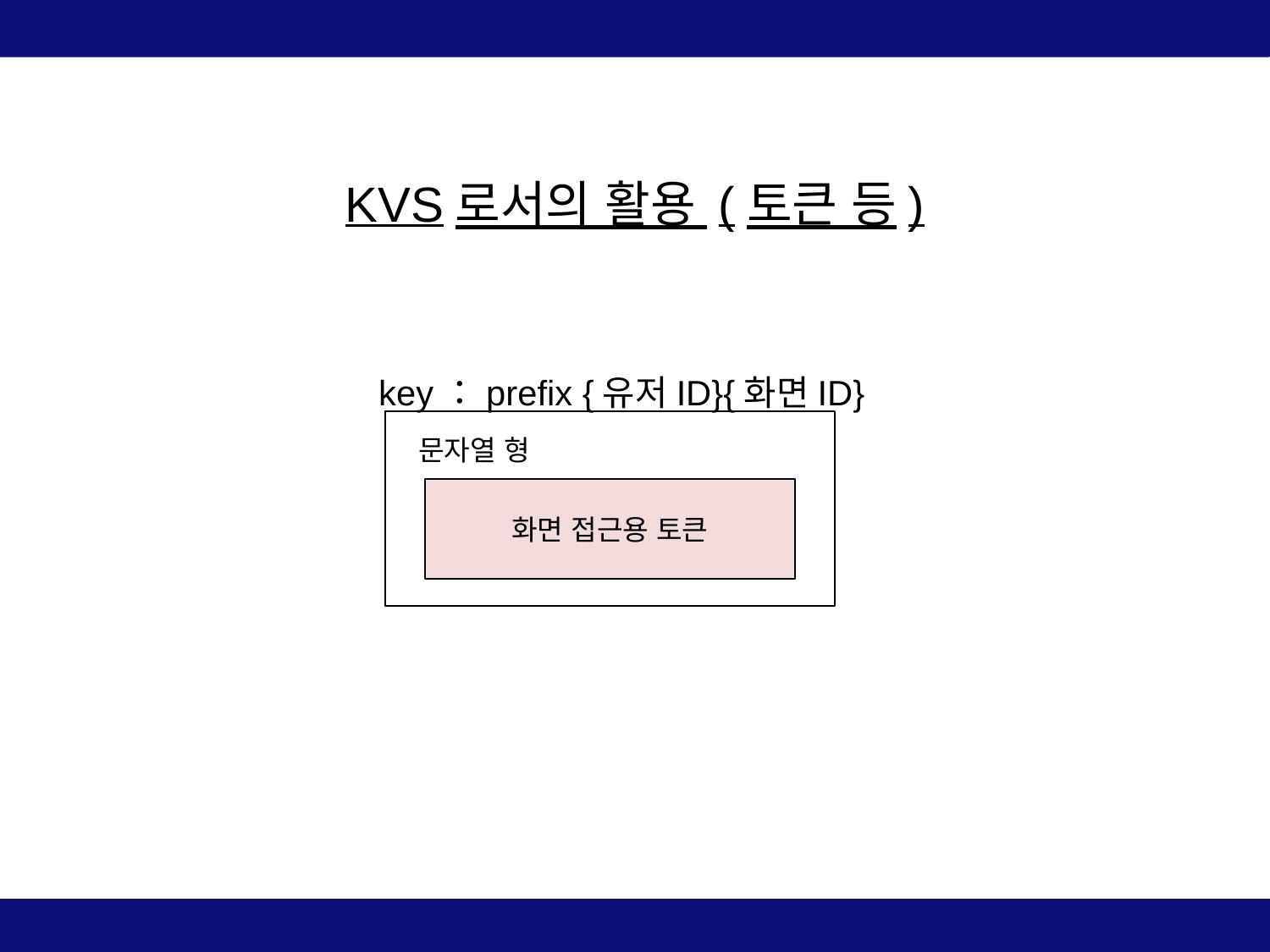

KVS로서의 활용 (토큰 등)
key：prefix {유저ID}{화면ID}

문자열 형
화면 접근용 토큰